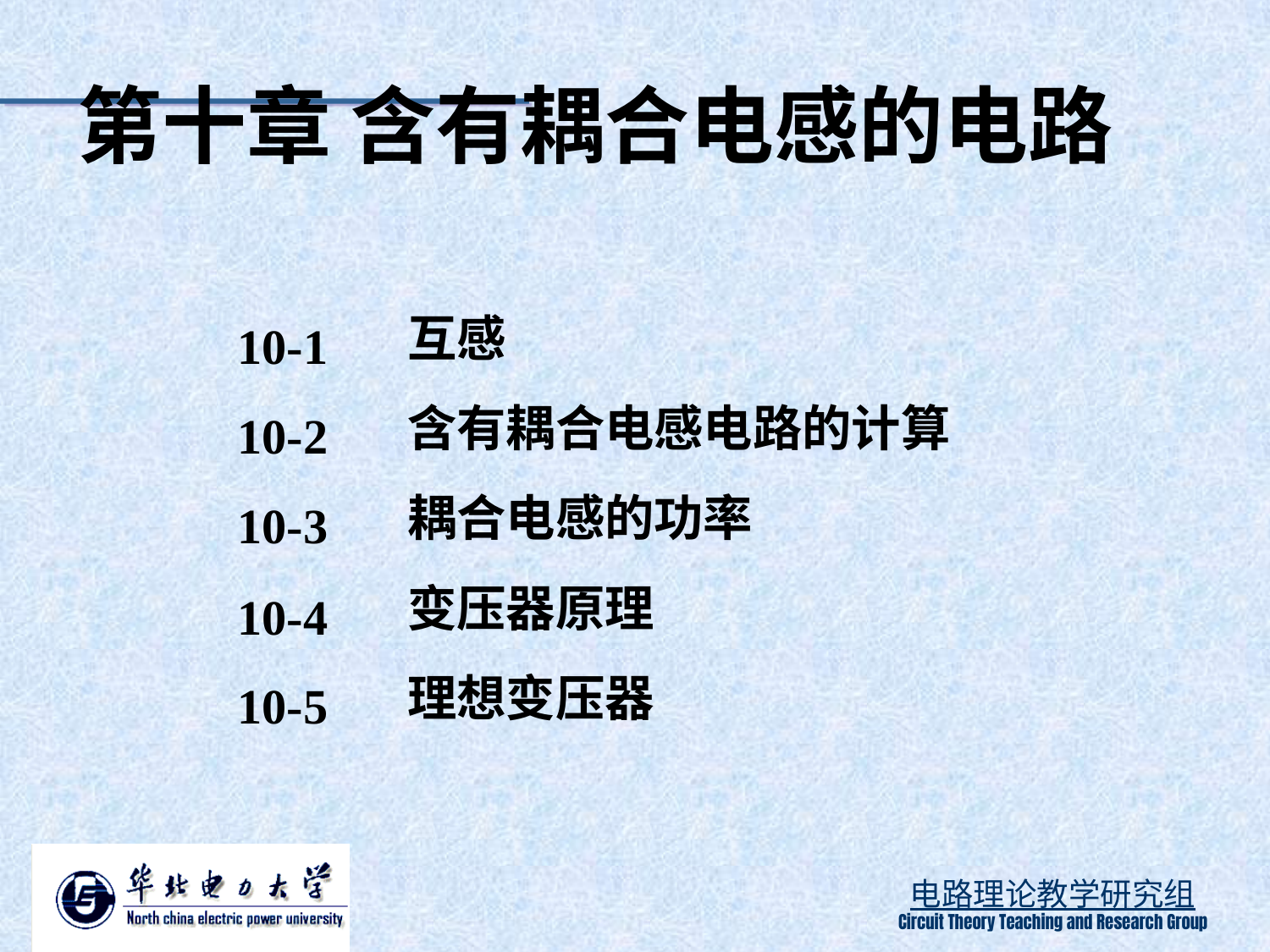

第十章 含有耦合电感的电路
互感
10-1
含有耦合电感电路的计算
10-2
耦合电感的功率
10-3
变压器原理
10-4
理想变压器
10-5